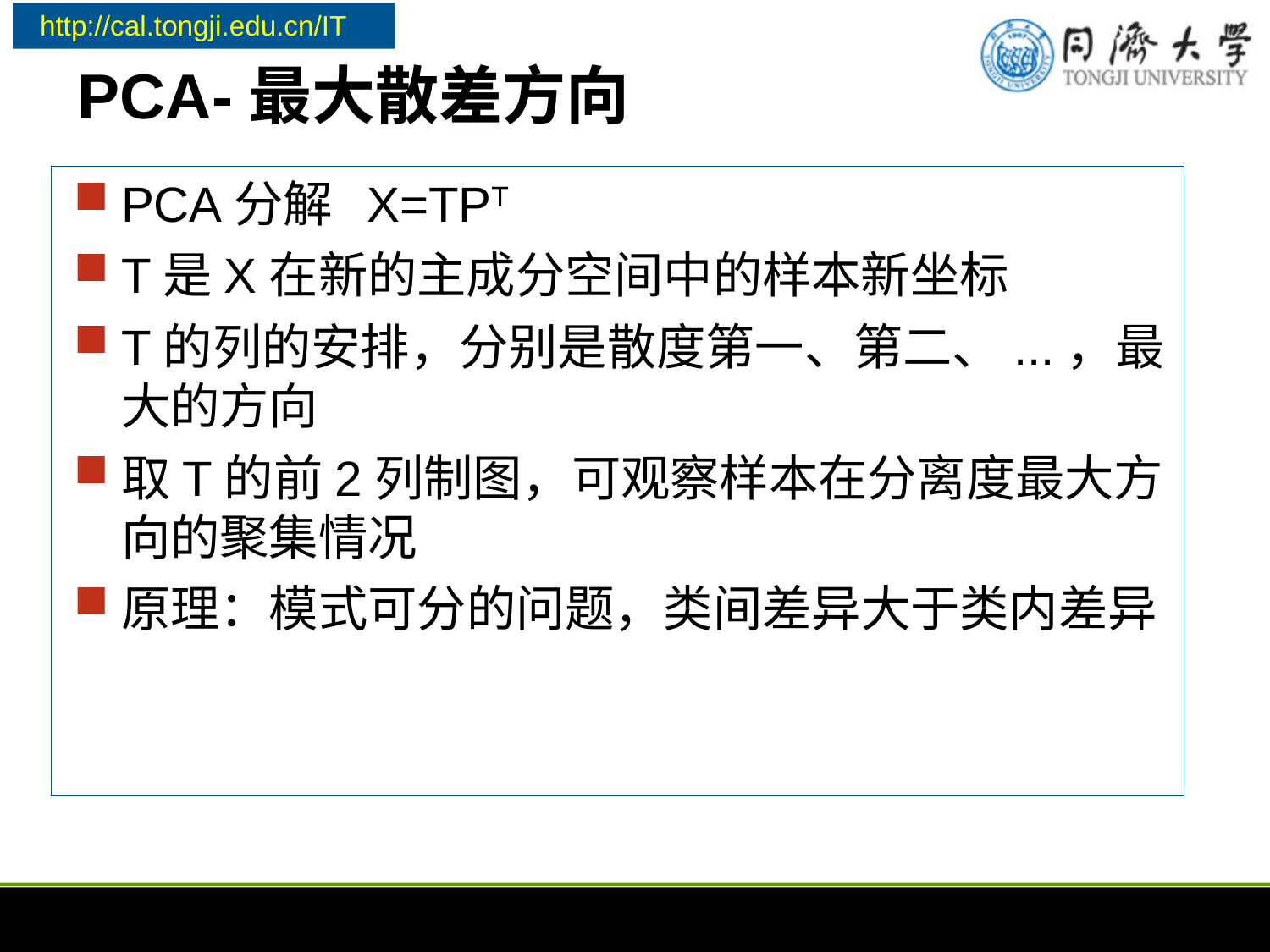

# PCA-最大散差方向
PCA分解  X=TPT
T是X在新的主成分空间中的样本新坐标
T的列的安排，分别是散度第一、第二、...，最大的方向
取T的前2列制图，可观察样本在分离度最大方向的聚集情况
原理：模式可分的问题，类间差异大于类内差异